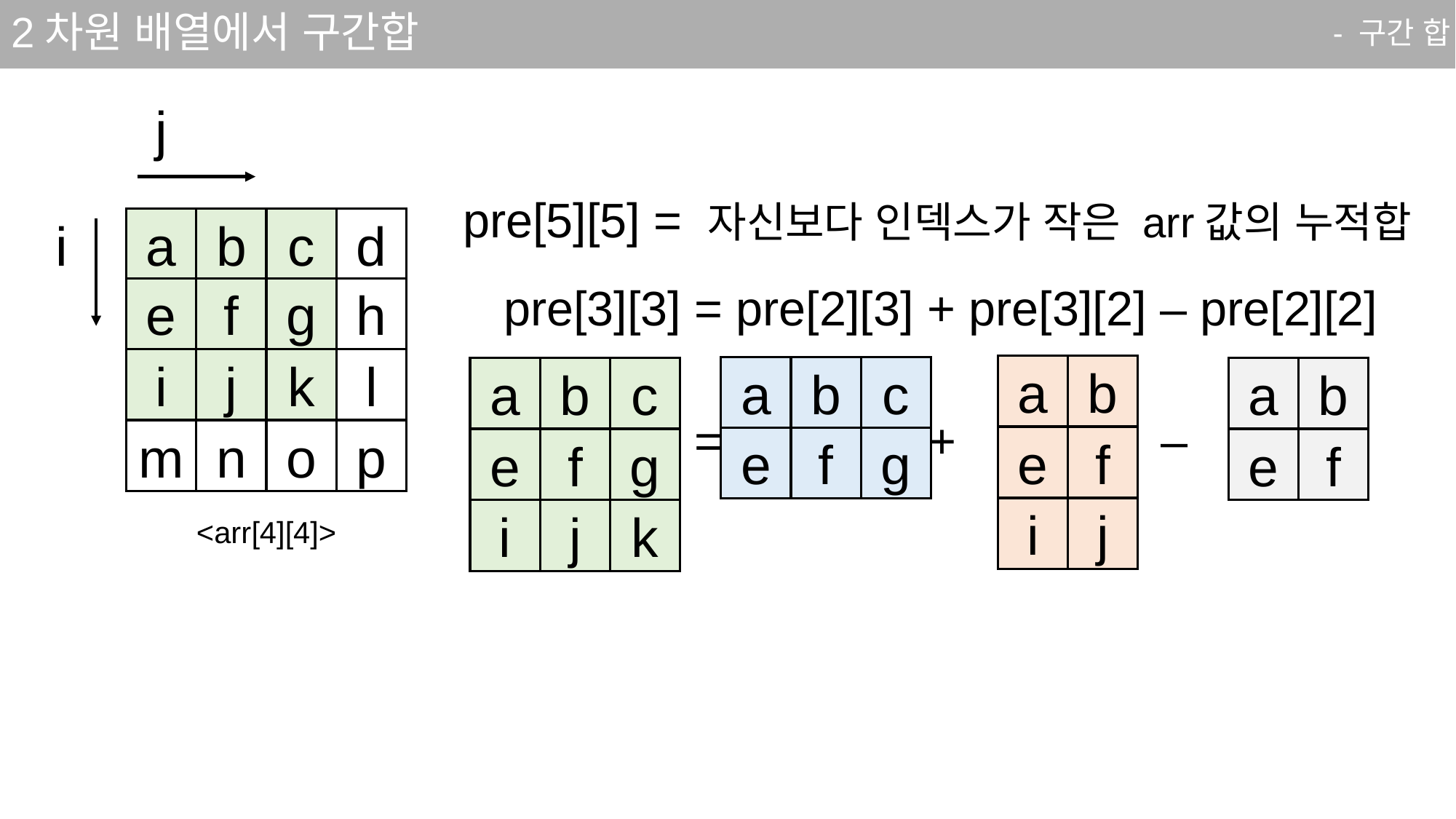

# 2차원 배열에서 구간합
- 구간 합
j
pre[5][5] = 자신보다 인덱스가 작은 arr값의 누적합
i
a
b
c
d
pre[3][3] = pre[2][3] + pre[3][2] – pre[2][2]
e
f
g
h
i
j
k
l
a
b
a
b
c
a
b
a
b
c
pre[3][3] = pre[2][3] + pre[3][2] – pre[2][2]
m
n
o
p
e
f
e
f
g
e
f
e
f
g
i
j
i
j
k
<arr[4][4]>